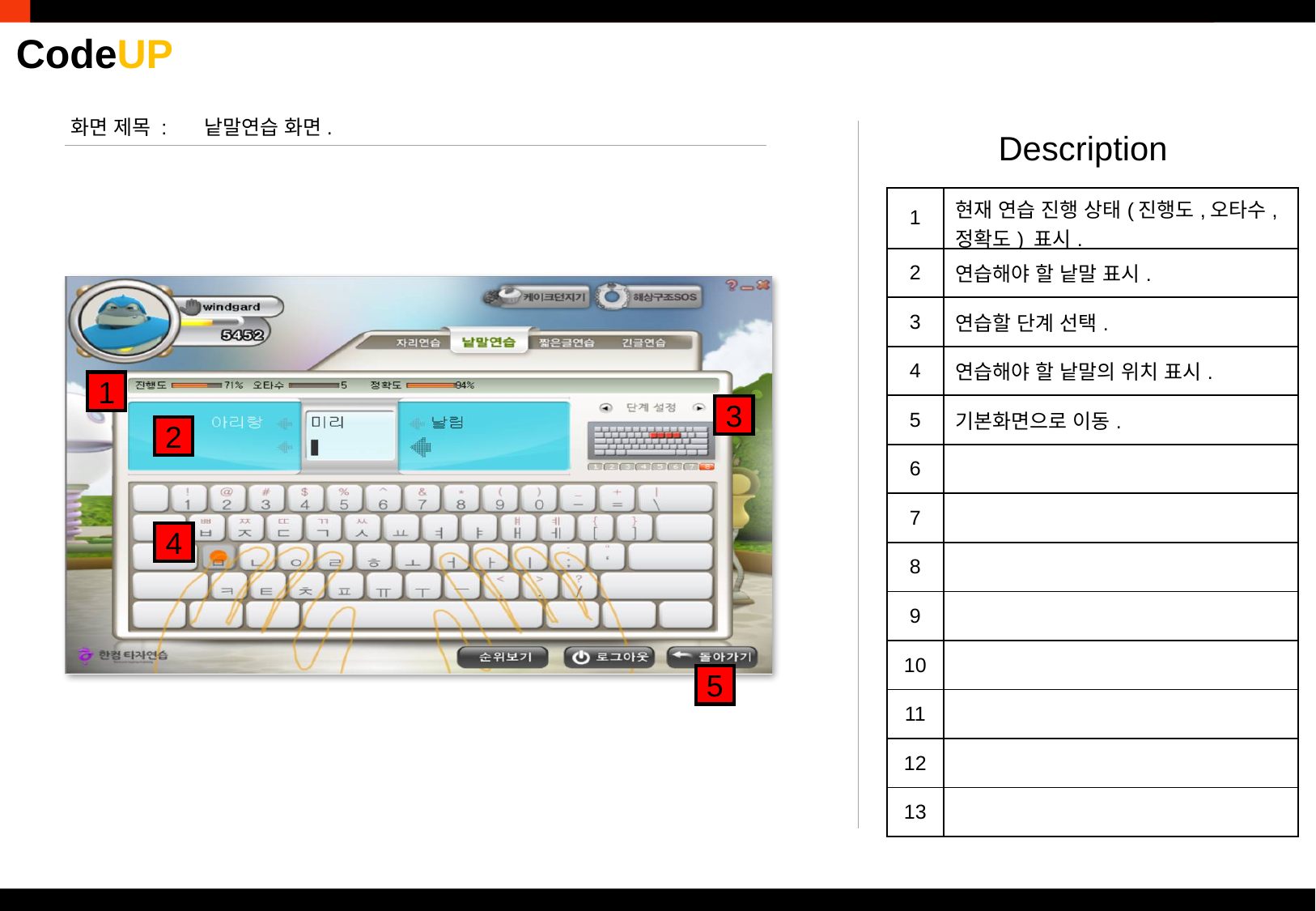

화면 제목 :
낱말연습 화면.
Description
| 1 | 현재 연습 진행 상태(진행도,오타수,정확도) 표시. |
| --- | --- |
| 2 | 연습해야 할 낱말 표시. |
| 3 | 연습할 단계 선택. |
| 4 | 연습해야 할 낱말의 위치 표시. |
| 5 | 기본화면으로 이동. |
| 6 |  |
| 7 |  |
| 8 |  |
| 9 |  |
| 10 |  |
| 11 |  |
| 12 |  |
| 13 |  |

1
3
2
4
5